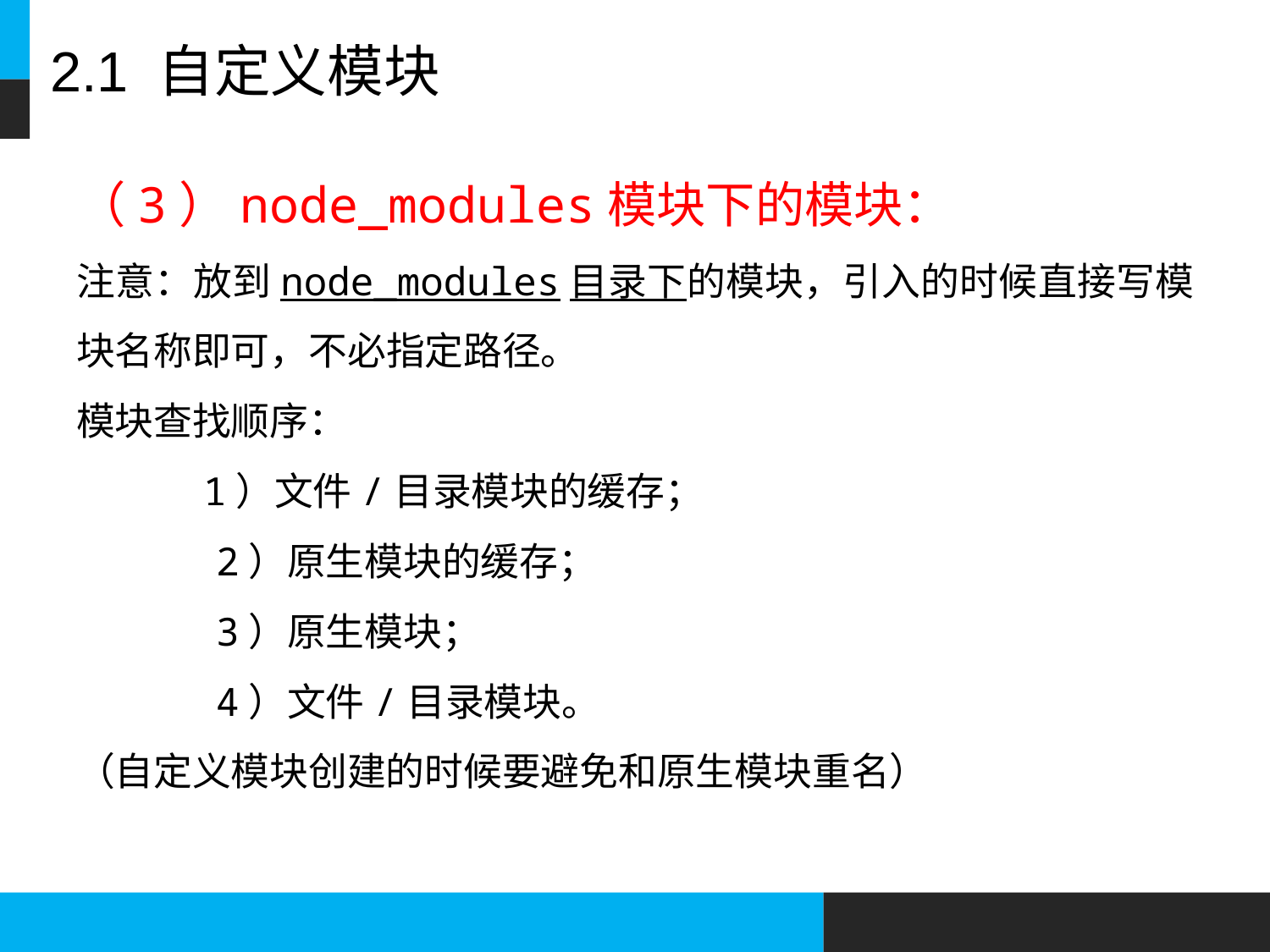

# 2.1 自定义模块
（3）node_modules模块下的模块：
注意：放到node_modules目录下的模块，引入的时候直接写模块名称即可，不必指定路径。
模块查找顺序：
 	1）文件/目录模块的缓存；
      2）原生模块的缓存；
      3）原生模块；
      4）文件/目录模块。
（自定义模块创建的时候要避免和原生模块重名）